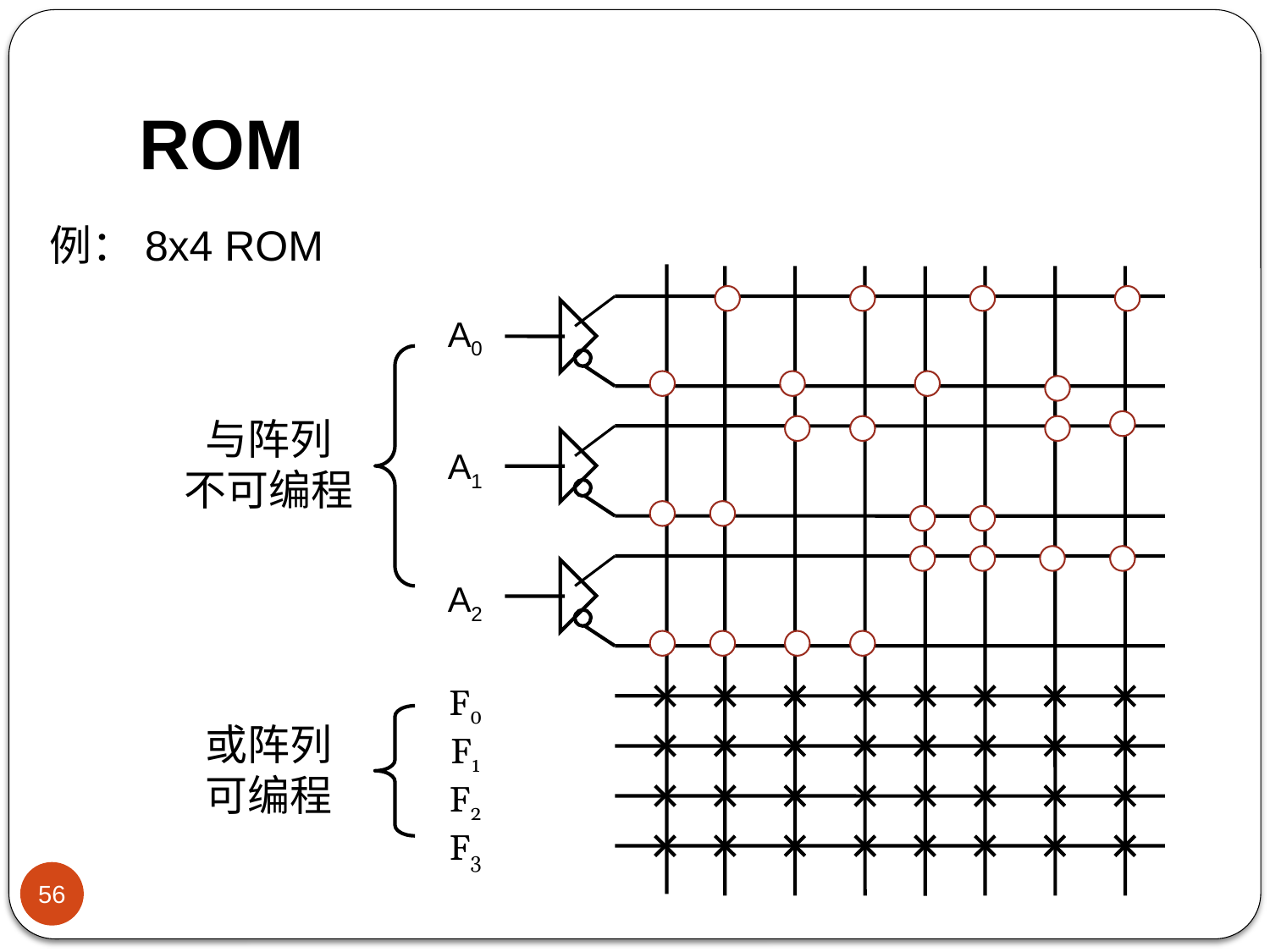

# ROM
例：8x4 ROM

A0

A1

A2

与阵列
不可编程

F0
F1
F2
F3

或阵列
可编程

56